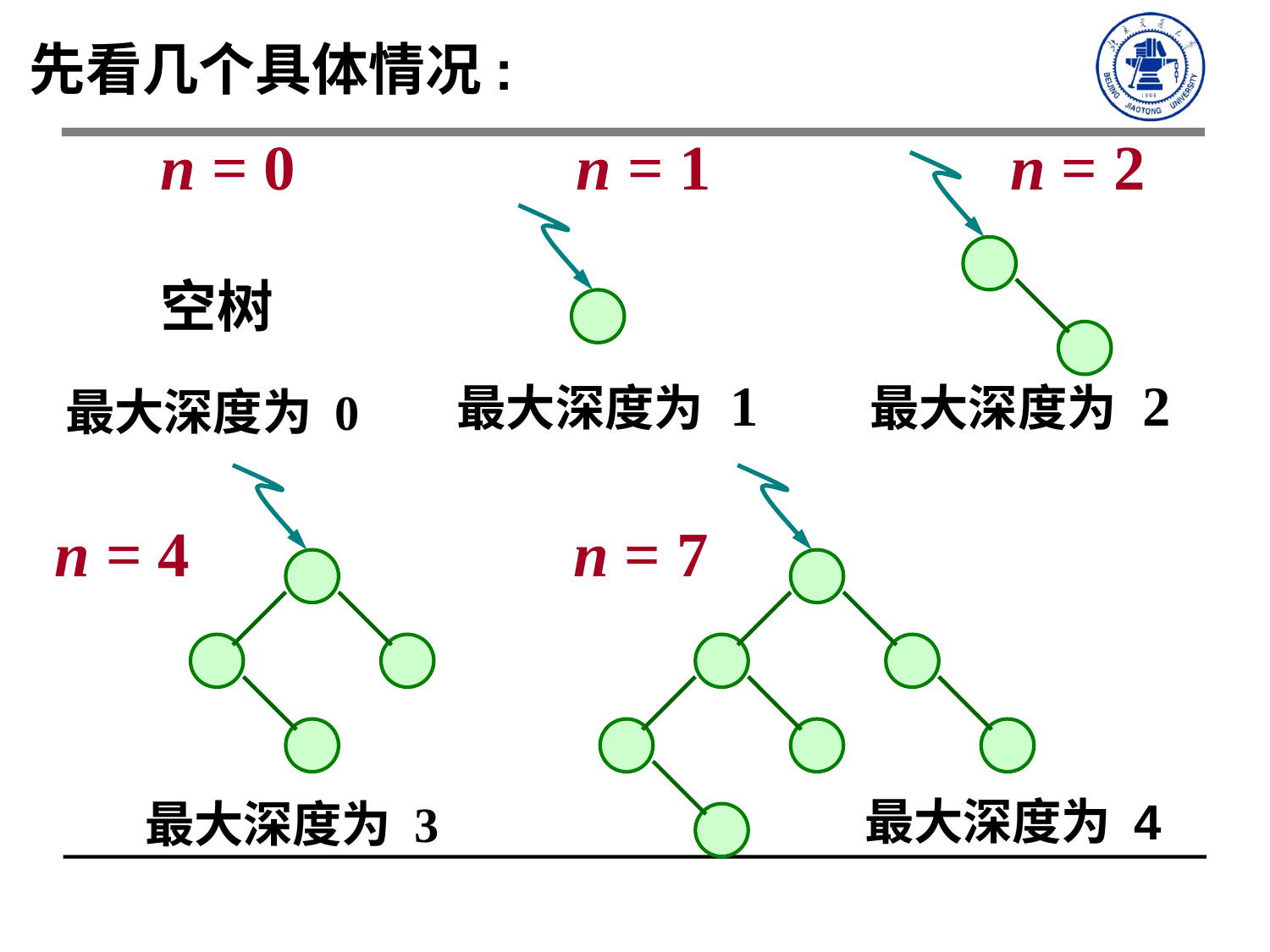

先看几个具体情况:
n = 0
n = 1
n = 2

空树

最大深度为 1
最大深度为 2
最大深度为 0

n = 4
n = 7

最大深度为 4
最大深度为 3